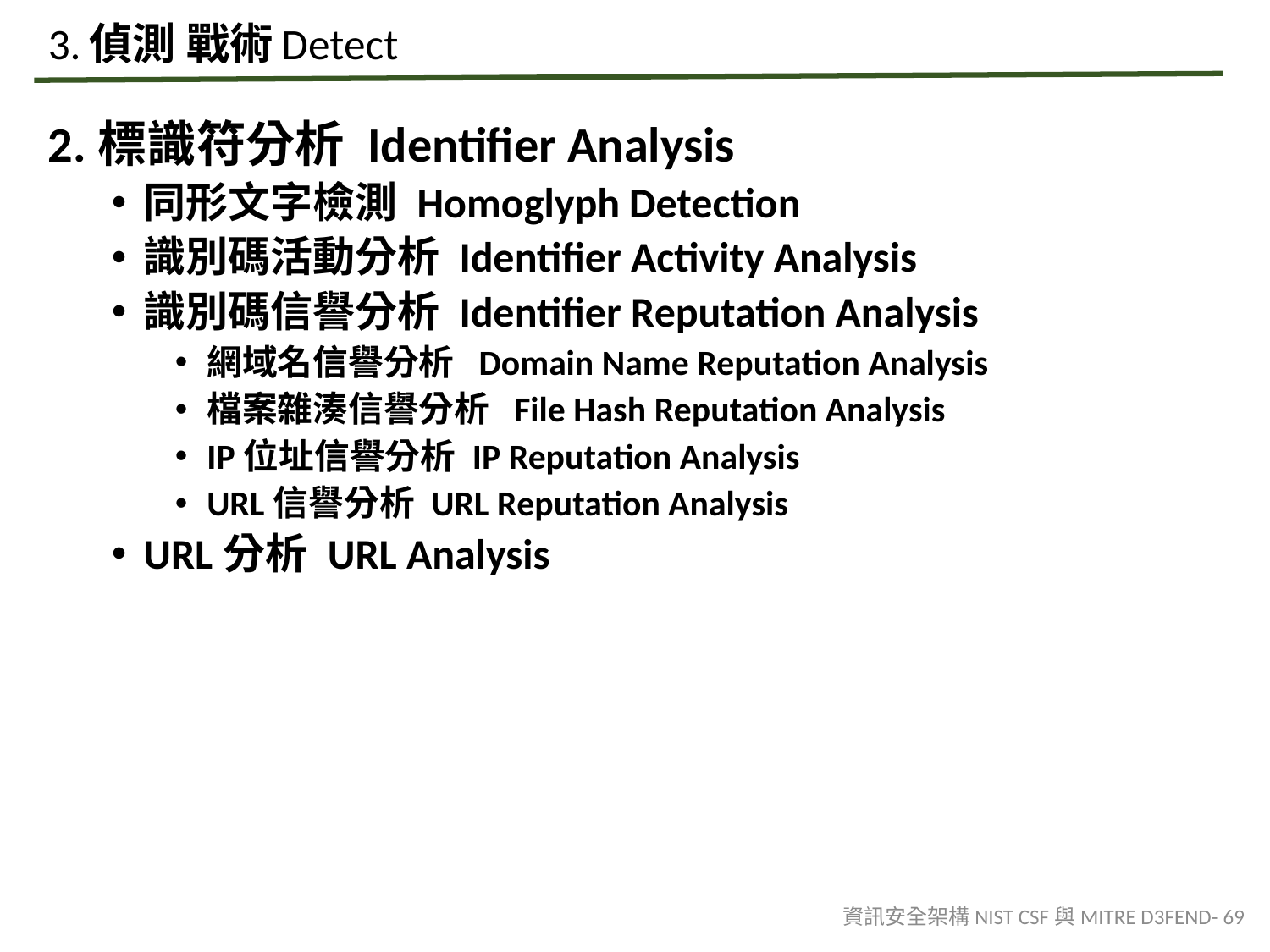

# 3.偵測 戰術Detect
2.標識符分析 Identifier Analysis
同形文字檢測 Homoglyph Detection
識別碼活動分析 Identifier Activity Analysis
識別碼信譽分析 Identifier Reputation Analysis
網域名信譽分析  Domain Name Reputation Analysis
檔案雜湊信譽分析  File Hash Reputation Analysis
IP位址信譽分析 IP Reputation Analysis
URL信譽分析 URL Reputation Analysis
URL分析 URL Analysis
資訊安全架構NIST CSF與MITRE D3FEND- 69